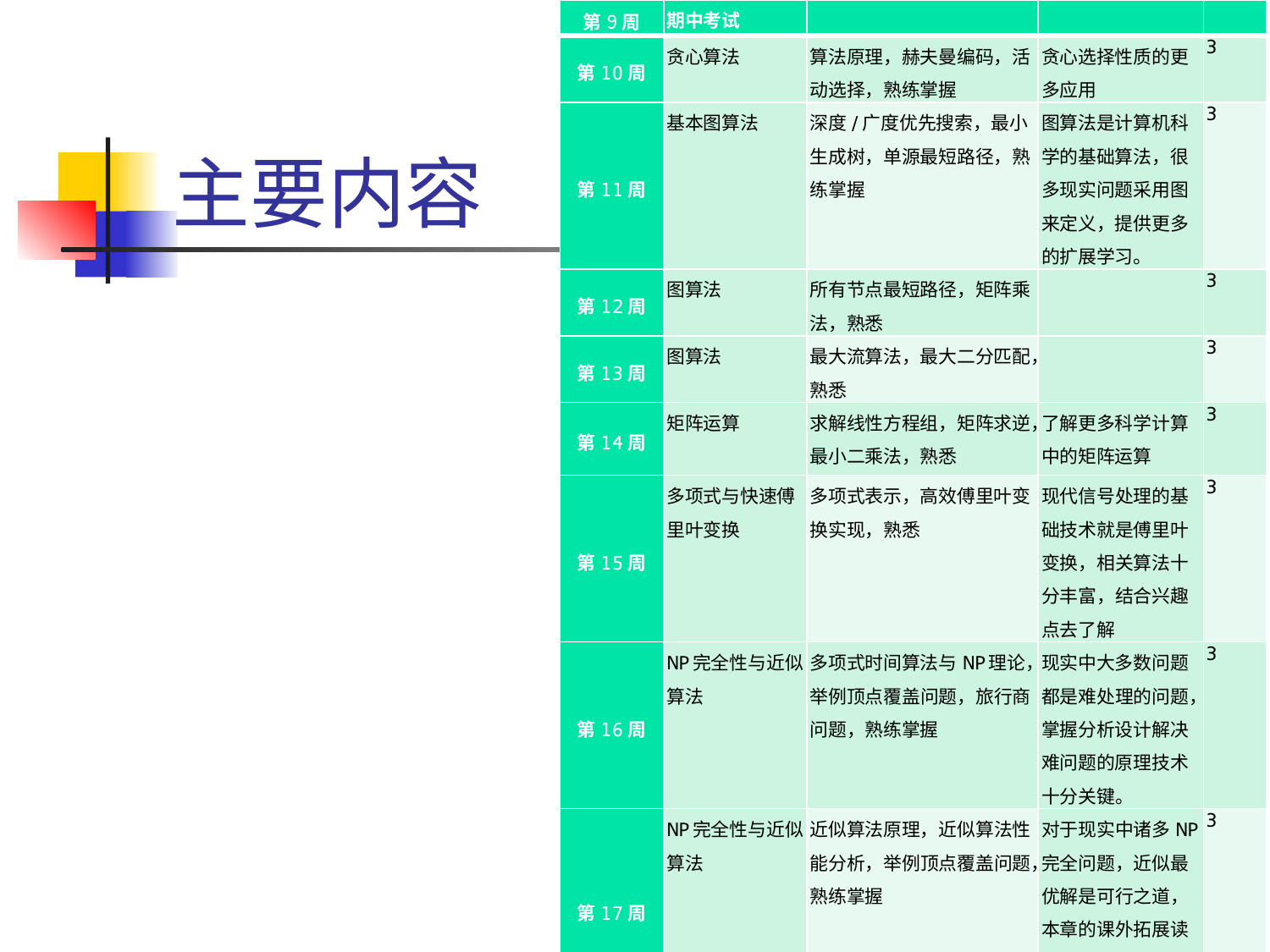

| 第9周 | 期中考试 |  |  |  |
| --- | --- | --- | --- | --- |
| 第10周 | 贪心算法 | 算法原理，赫夫曼编码，活动选择，熟练掌握 | 贪心选择性质的更多应用 | 3 |
| 第11周 | 基本图算法 | 深度/广度优先搜索，最小生成树，单源最短路径，熟练掌握 | 图算法是计算机科学的基础算法，很多现实问题采用图来定义，提供更多的扩展学习。 | 3 |
| 第12周 | 图算法 | 所有节点最短路径，矩阵乘法，熟悉 |  | 3 |
| 第13周 | 图算法 | 最大流算法，最大二分匹配，熟悉 |  | 3 |
| 第14周 | 矩阵运算 | 求解线性方程组，矩阵求逆，最小二乘法，熟悉 | 了解更多科学计算中的矩阵运算 | 3 |
| 第15周 | 多项式与快速傅里叶变换 | 多项式表示，高效傅里叶变换实现，熟悉 | 现代信号处理的基础技术就是傅里叶变换，相关算法十分丰富，结合兴趣点去了解 | 3 |
| 第16周 | NP完全性与近似算法 | 多项式时间算法与NP理论，举例顶点覆盖问题，旅行商问题，熟练掌握 | 现实中大多数问题都是难处理的问题，掌握分析设计解决难问题的原理技术十分关键。 | 3 |
| 第17周 | NP完全性与近似算法 | 近似算法原理，近似算法性能分析，举例顶点覆盖问题，熟练掌握 | 对于现实中诸多NP完全问题，近似最优解是可行之道，本章的课外拓展读物为近似算法研究打下基础。 | 3 |
| 第18周 | NP完全性与近似算法，课程总结 | 旅行商问题 总结 |  | 3 |
# 主要内容
7